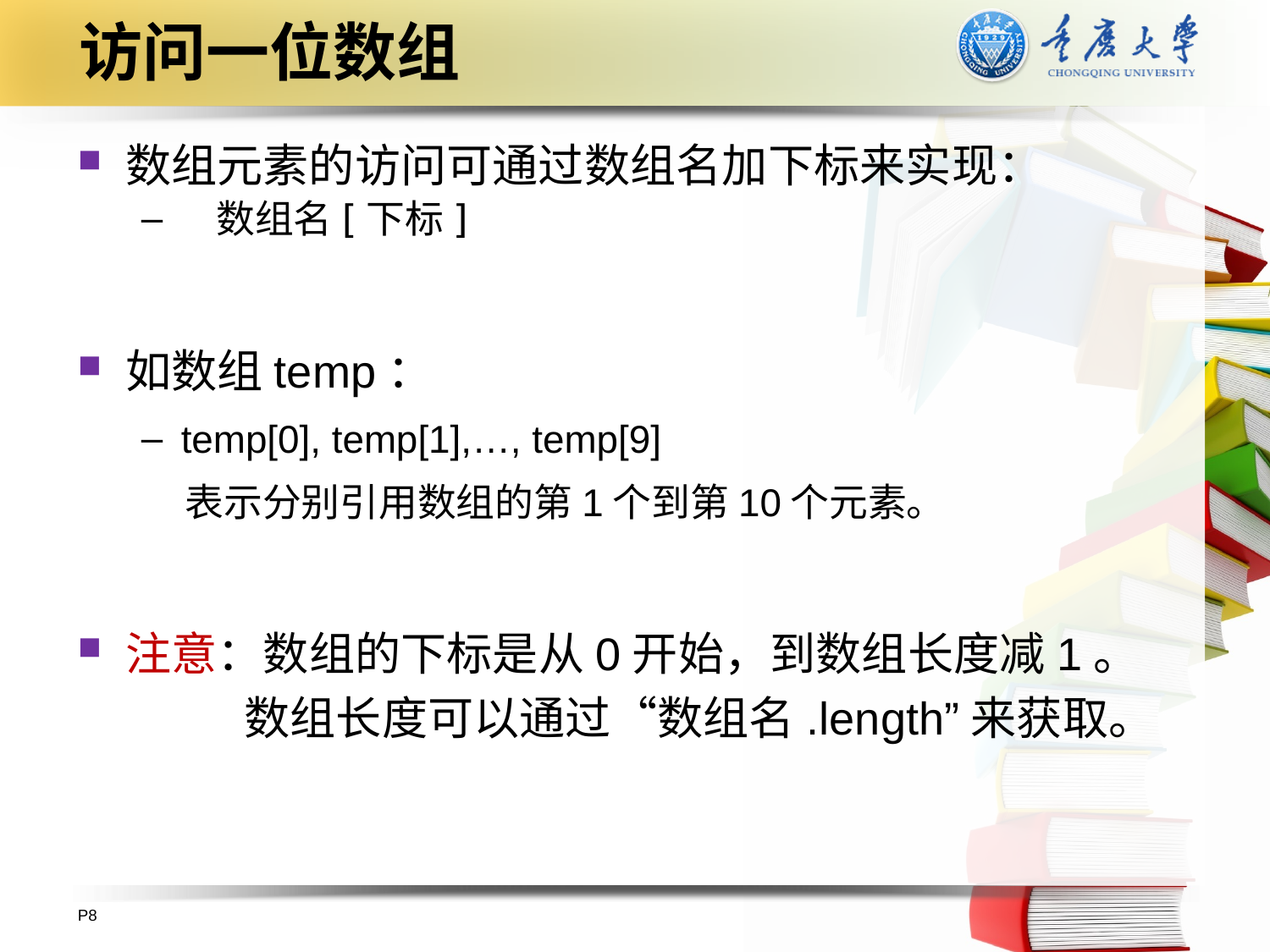

# 访问一位数组
数组元素的访问可通过数组名加下标来实现：
   数组名[下标]

如数组temp：
temp[0], temp[1],…, temp[9]
    表示分别引用数组的第1个到第10个元素。

注意：数组的下标是从0开始，到数组长度减1。
               数组长度可以通过“数组名.length”来获取。

P8